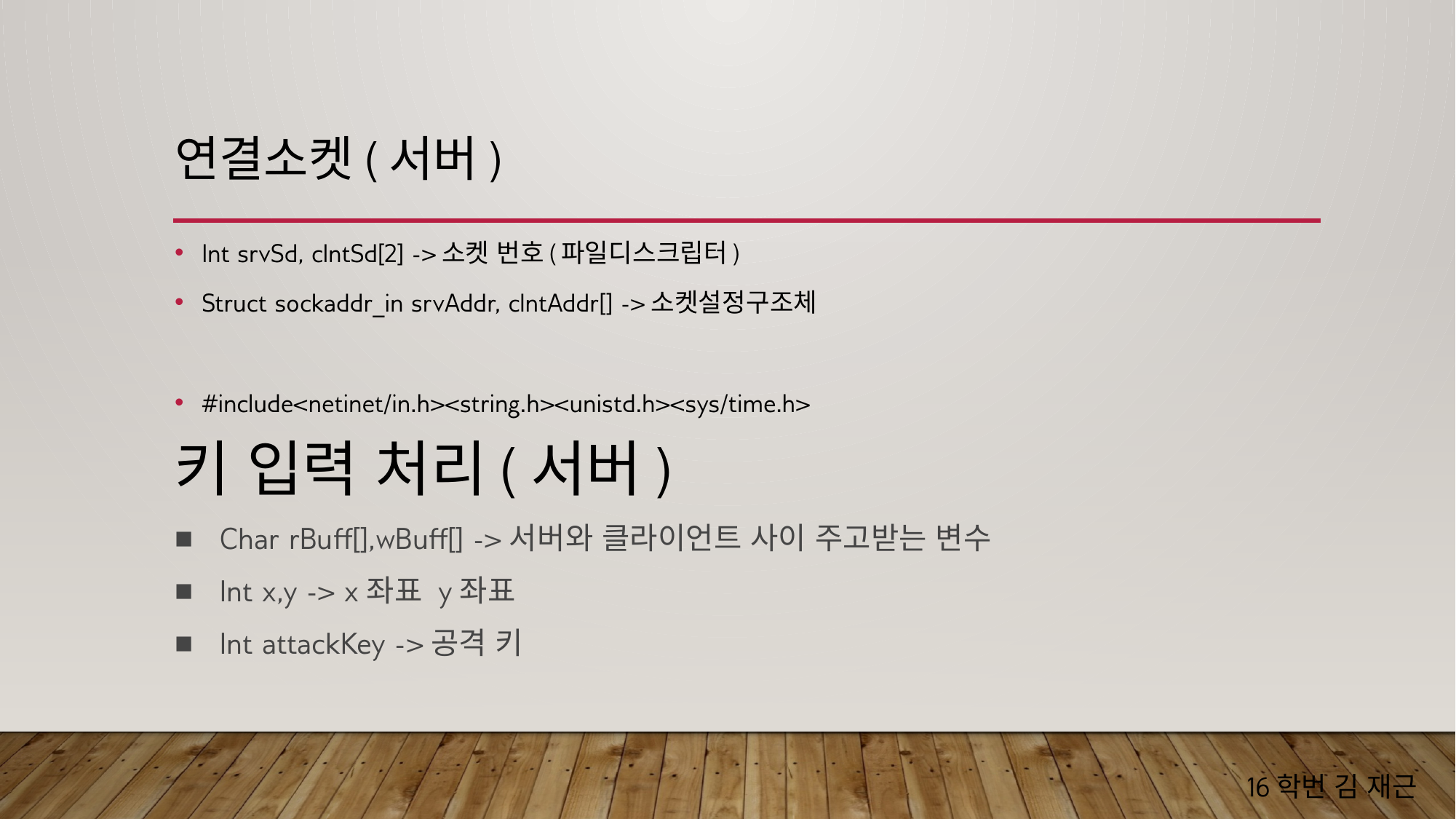

# 연결소켓(서버)

Int srvSd, clntSd[2] ->소켓 번호(파일디스크립터)
Struct sockaddr_in srvAddr, clntAddr[] ->소켓설정구조체

#include<netinet/in.h><string.h><unistd.h><sys/time.h>

키 입력 처리(서버)

Char rBuff[],wBuff[] ->서버와 클라이언트 사이 주고받는 변수
Int x,y -> x좌표 y좌표
Int attackKey ->공격 키

16학번 김 재근